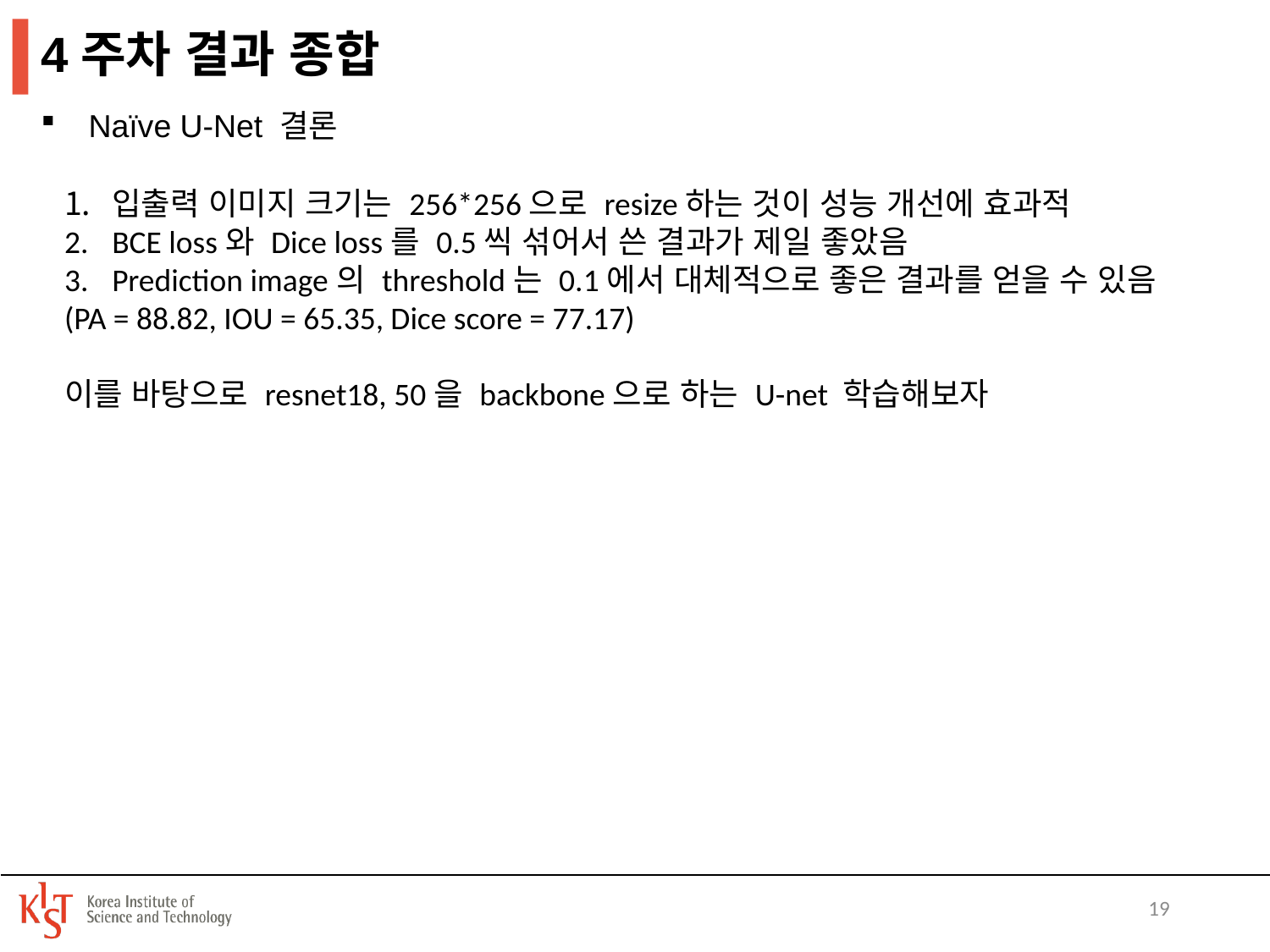

# 4주차 결과 종합
Naïve U-Net 결론
입출력 이미지 크기는 256*256으로 resize하는 것이 성능 개선에 효과적
BCE loss와 Dice loss를 0.5씩 섞어서 쓴 결과가 제일 좋았음
Prediction image의 threshold는 0.1에서 대체적으로 좋은 결과를 얻을 수 있음
(PA = 88.82, IOU = 65.35, Dice score = 77.17)

이를 바탕으로 resnet18, 50을 backbone으로 하는 U-net 학습해보자
19